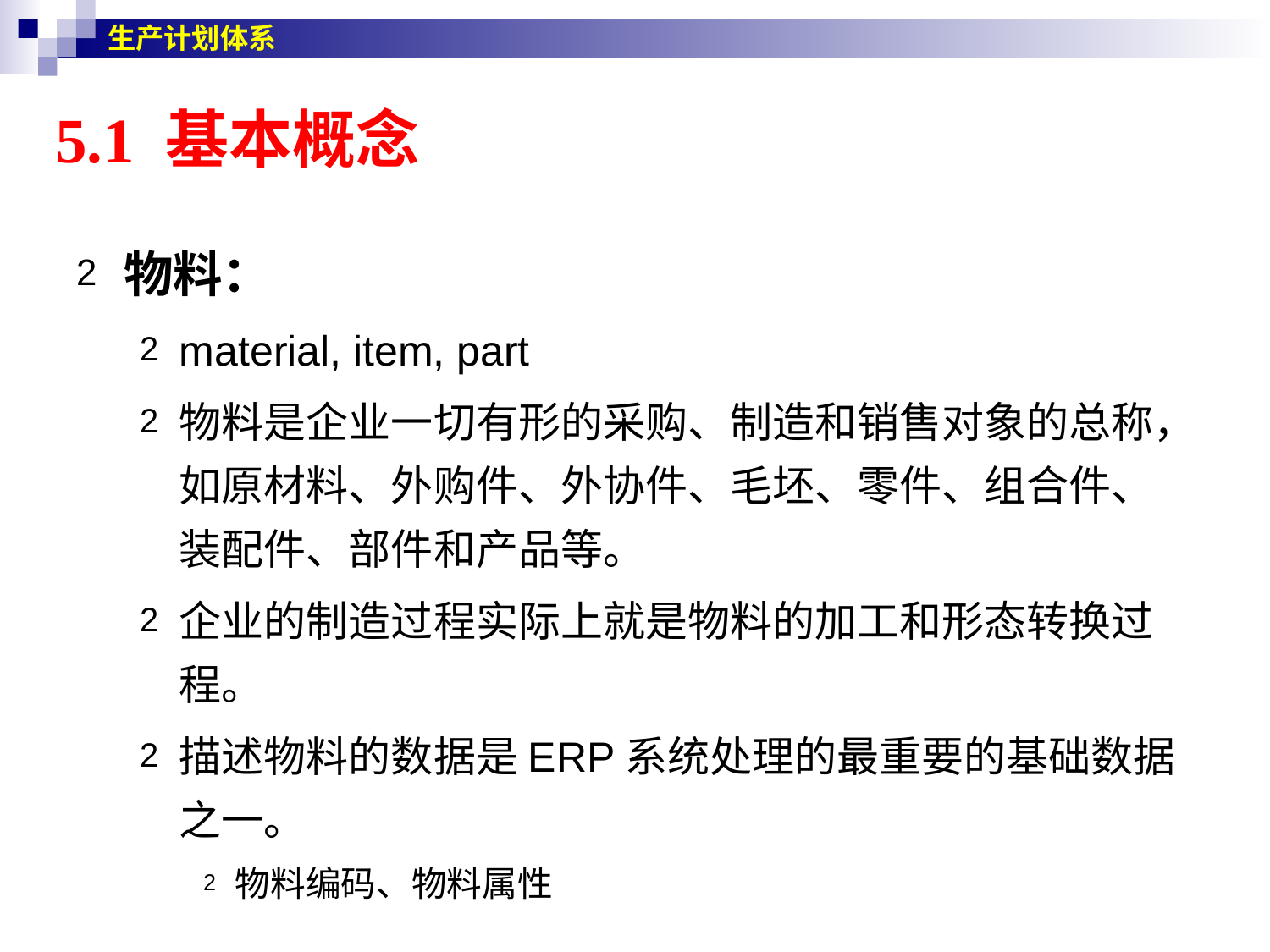

生产计划体系
5.1 基本概念
物料：
material, item, part
物料是企业一切有形的采购、制造和销售对象的总称，如原材料、外购件、外协件、毛坯、零件、组合件、装配件、部件和产品等。
企业的制造过程实际上就是物料的加工和形态转换过程。
描述物料的数据是ERP系统处理的最重要的基础数据之一。
物料编码、物料属性